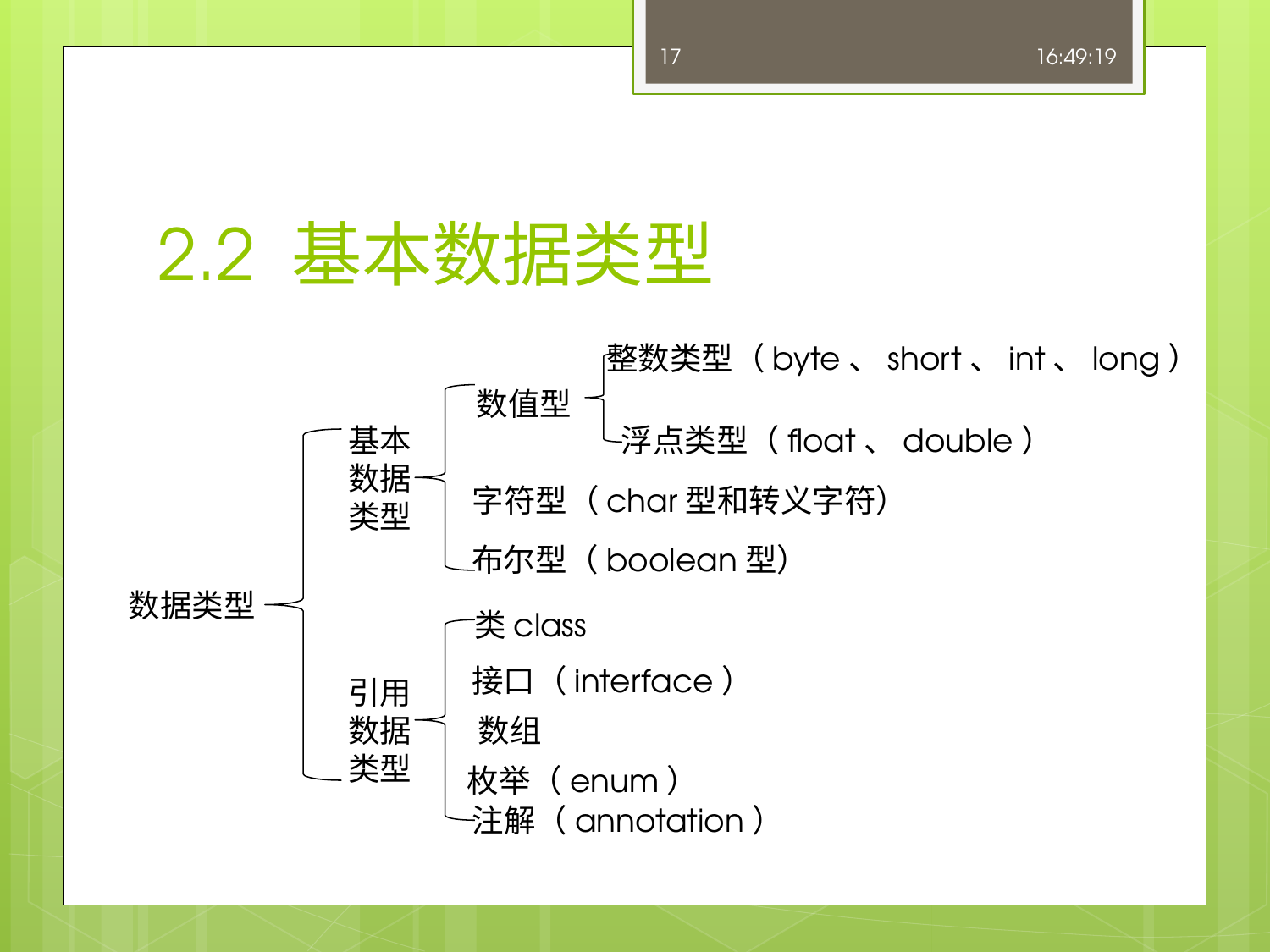

17
16:49:19
# 2.2 基本数据类型
整数类型（byte、short、int、long）

数值型

基本
数据
类型
浮点类型（float、double）

字符型（char型和转义字符）
布尔型（boolean型）
数据类型
类class

接口（interface）
引用
数据
类型
数组
枚举（enum）
注解（annotation）